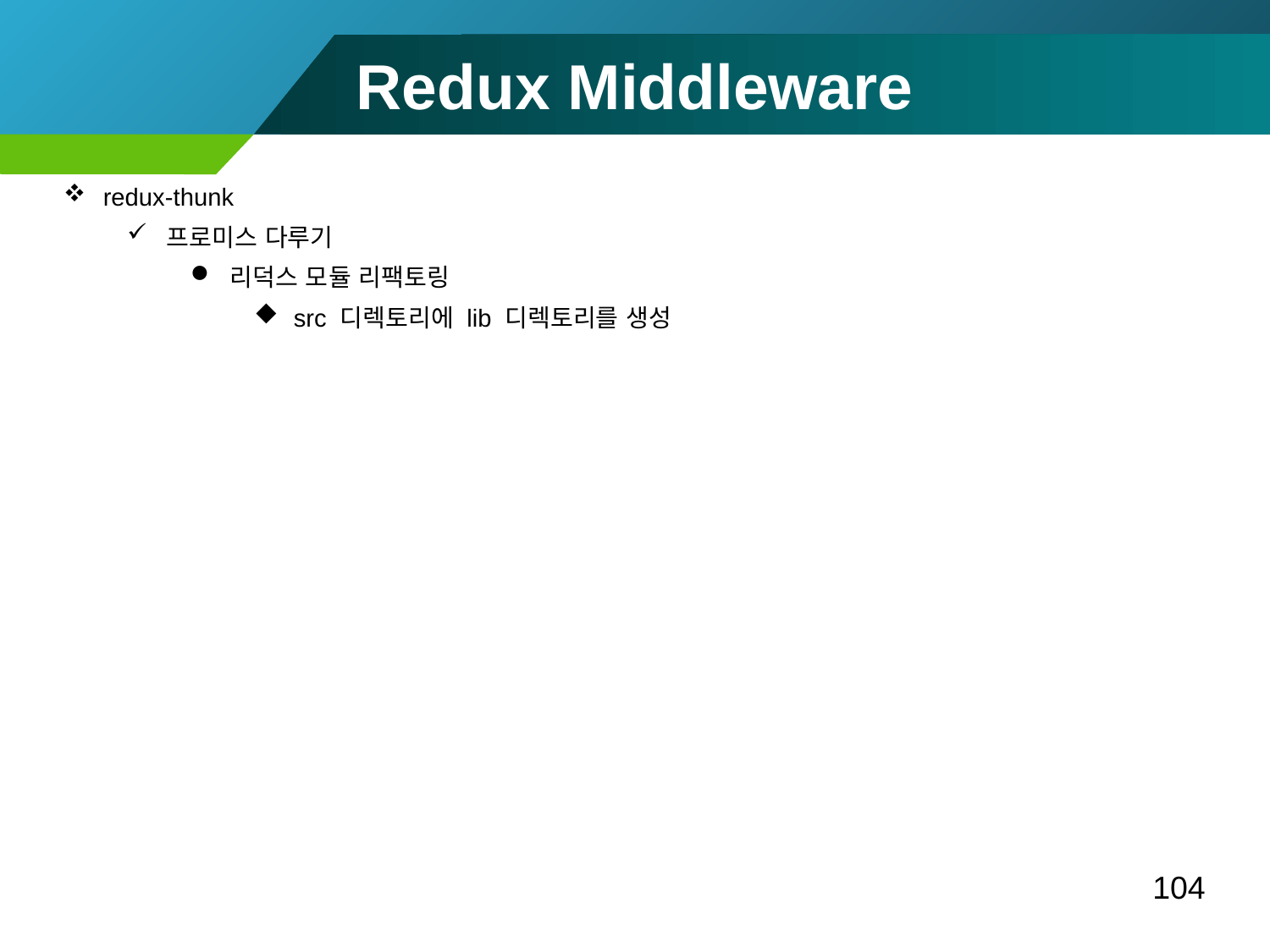

Redux Middleware
redux-thunk
프로미스 다루기
리덕스 모듈 리팩토링
src 디렉토리에 lib 디렉토리를 생성
104